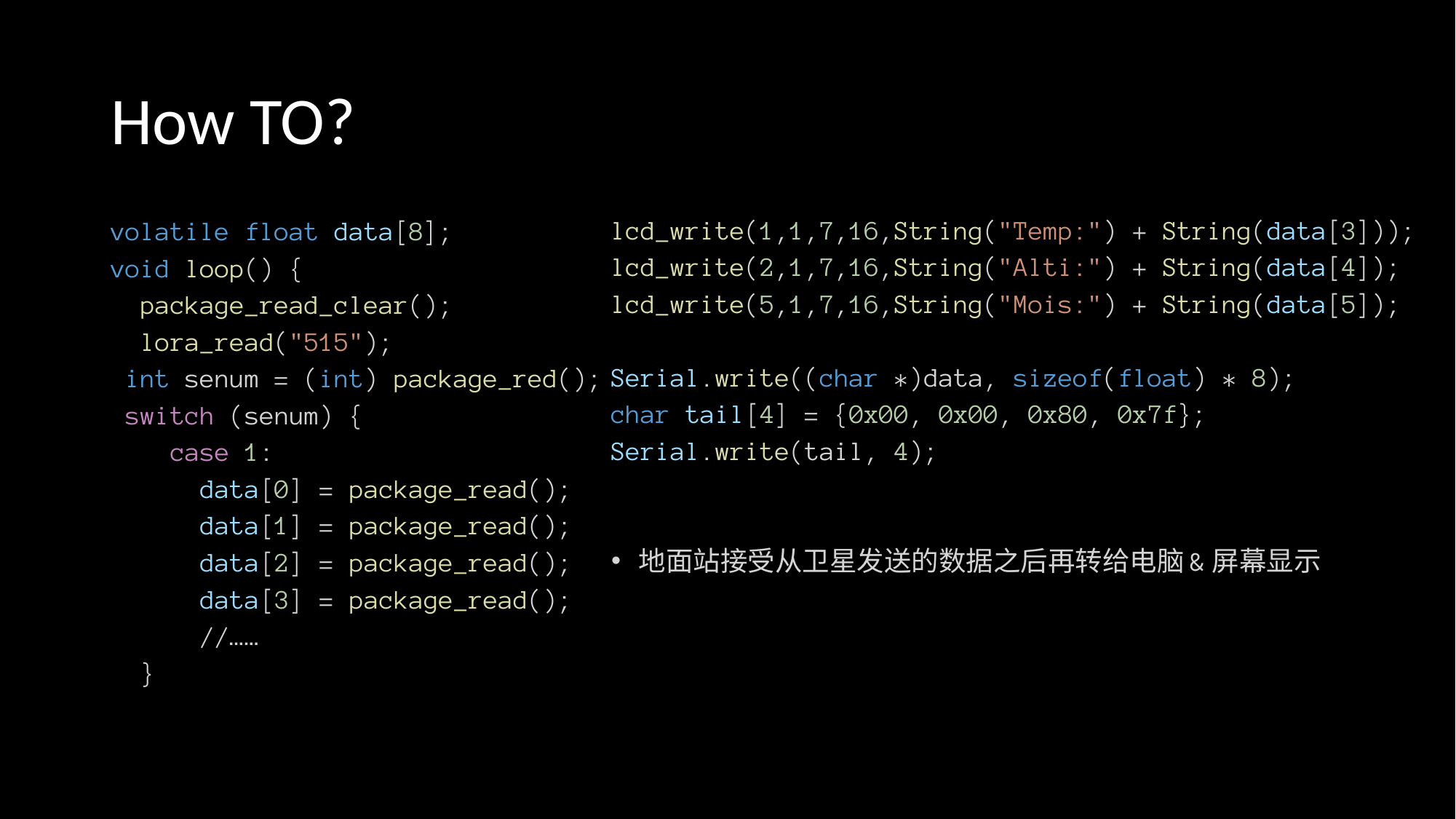

# How TO?
lcd_write(1,1,7,16,String("Temp:") + String(data[3]));
lcd_write(2,1,7,16,String("Alti:") + String(data[4]);
lcd_write(5,1,7,16,String("Mois:") + String(data[5]);

Serial.write((char *)data, sizeof(float) * 8);
char tail[4] = {0x00, 0x00, 0x80, 0x7f};
Serial.write(tail, 4);

地面站接受从卫星发送的数据之后再转给电脑&屏幕显示

volatile float data[8];
void loop() {
  package_read_clear();
  lora_read("515");
 int senum = (int) package_red();
 switch (senum) {
    case 1:
      data[0] = package_read();
      data[1] = package_read();
      data[2] = package_read();
      data[3] = package_read();
      //……
  }